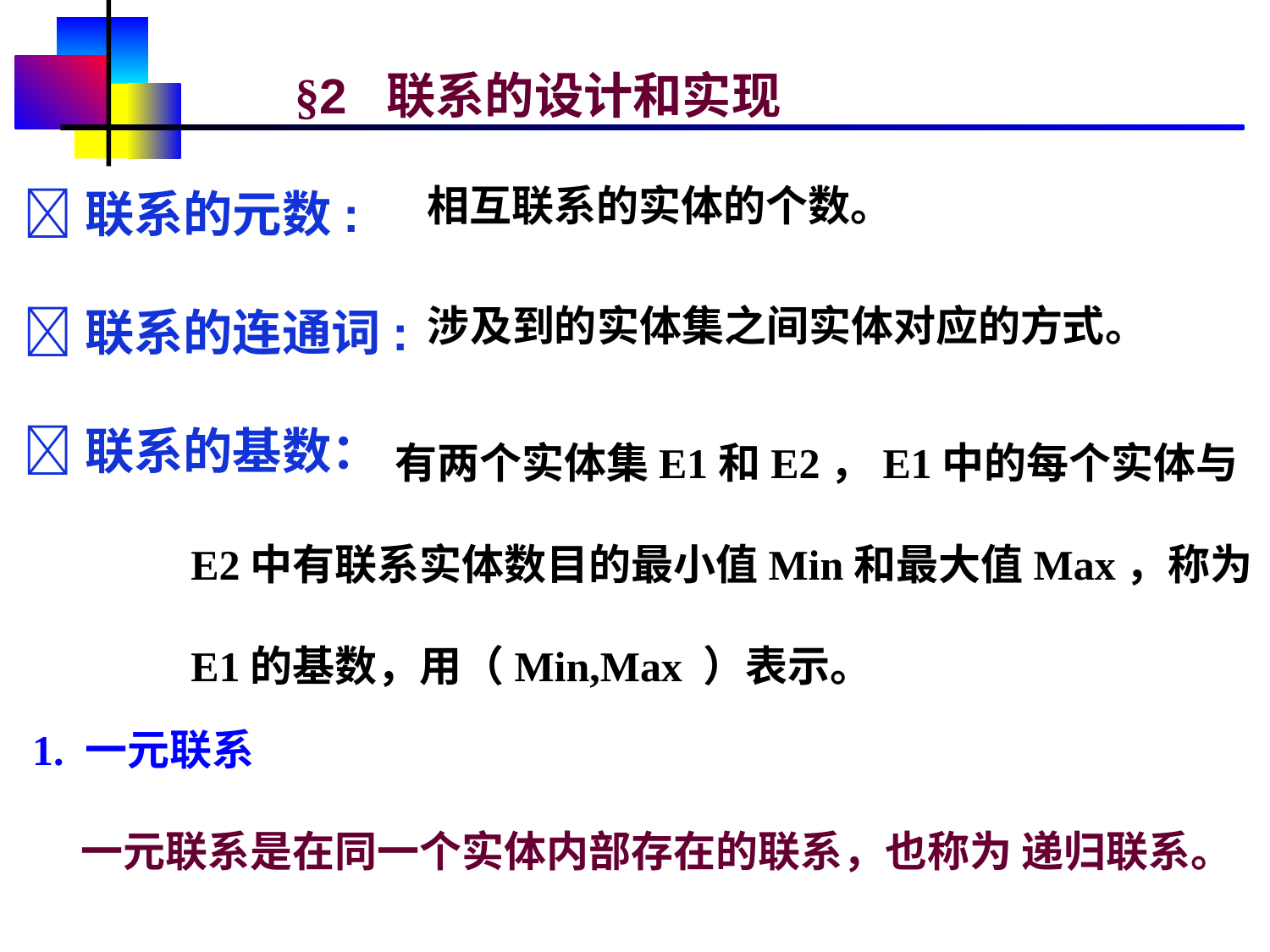

§2  联系的设计和实现
 •联系的元数:
 •联系的连通词:
 •联系的基数：
相互联系的实体的个数。
涉及到的实体集之间实体对应的方式。
                           有两个实体集E1和E2，E1中的每个实体与
      E2中有联系实体数目的最小值Min和最大值Max，称为
      E1的基数，用（Min,Max ）表示。
1. 一元联系
    一元联系是在同一个实体内部存在的联系，也称为 递归联系。